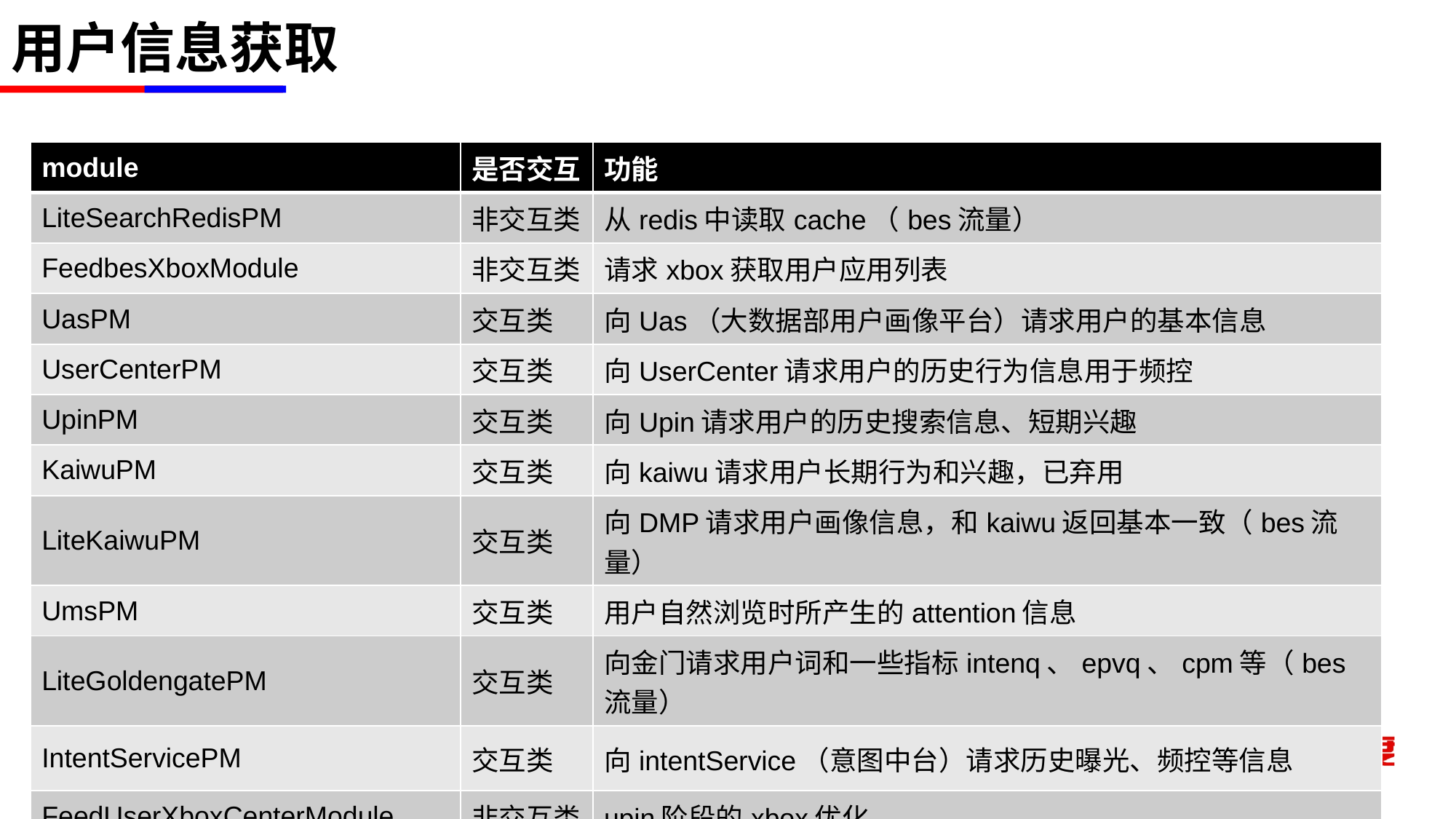

# 用户信息获取
| module | 是否交互 | 功能 |
| --- | --- | --- |
| LiteSearchRedisPM | 非交互类 | 从redis中读取cache（bes流量） |
| FeedbesXboxModule | 非交互类 | 请求xbox获取用户应用列表 |
| UasPM | 交互类 | 向Uas（大数据部用户画像平台）请求用户的基本信息 |
| UserCenterPM | 交互类 | 向UserCenter请求用户的历史行为信息用于频控 |
| UpinPM | 交互类 | 向Upin请求用户的历史搜索信息、短期兴趣 |
| KaiwuPM | 交互类 | 向kaiwu请求用户长期行为和兴趣，已弃用 |
| LiteKaiwuPM | 交互类 | 向DMP请求用户画像信息，和kaiwu返回基本一致（bes流量） |
| UmsPM | 交互类 | 用户自然浏览时所产生的attention信息 |
| LiteGoldengatePM | 交互类 | 向金门请求用户词和一些指标intenq、epvq、cpm等（bes流量） |
| IntentServicePM | 交互类 | 向intentService（意图中台）请求历史曝光、频控等信息 |
| FeedUserXboxCenterModule | 非交互类 | upin阶段的xbox优化 |
| UnionidProcessModule | 非交互类 | 如果命中rta新框架srcid，则请求获取unionid |